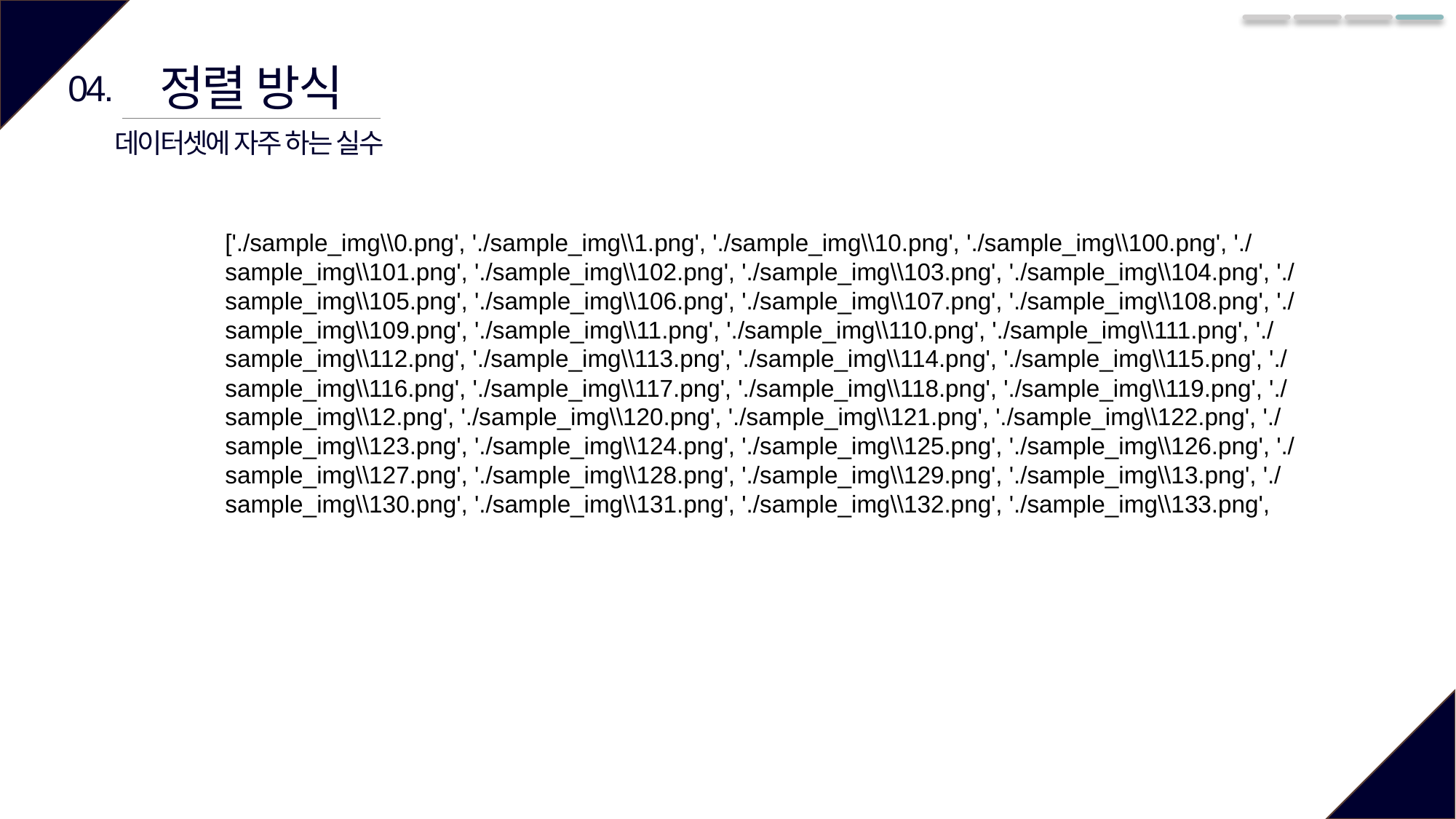

정렬 방식
04.
데이터셋에 자주 하는 실수
['./sample_img\\0.png', './sample_img\\1.png', './sample_img\\10.png', './sample_img\\100.png', './sample_img\\101.png', './sample_img\\102.png', './sample_img\\103.png', './sample_img\\104.png', './sample_img\\105.png', './sample_img\\106.png', './sample_img\\107.png', './sample_img\\108.png', './sample_img\\109.png', './sample_img\\11.png', './sample_img\\110.png', './sample_img\\111.png', './sample_img\\112.png', './sample_img\\113.png', './sample_img\\114.png', './sample_img\\115.png', './sample_img\\116.png', './sample_img\\117.png', './sample_img\\118.png', './sample_img\\119.png', './sample_img\\12.png', './sample_img\\120.png', './sample_img\\121.png', './sample_img\\122.png', './sample_img\\123.png', './sample_img\\124.png', './sample_img\\125.png', './sample_img\\126.png', './sample_img\\127.png', './sample_img\\128.png', './sample_img\\129.png', './sample_img\\13.png', './sample_img\\130.png', './sample_img\\131.png', './sample_img\\132.png', './sample_img\\133.png',